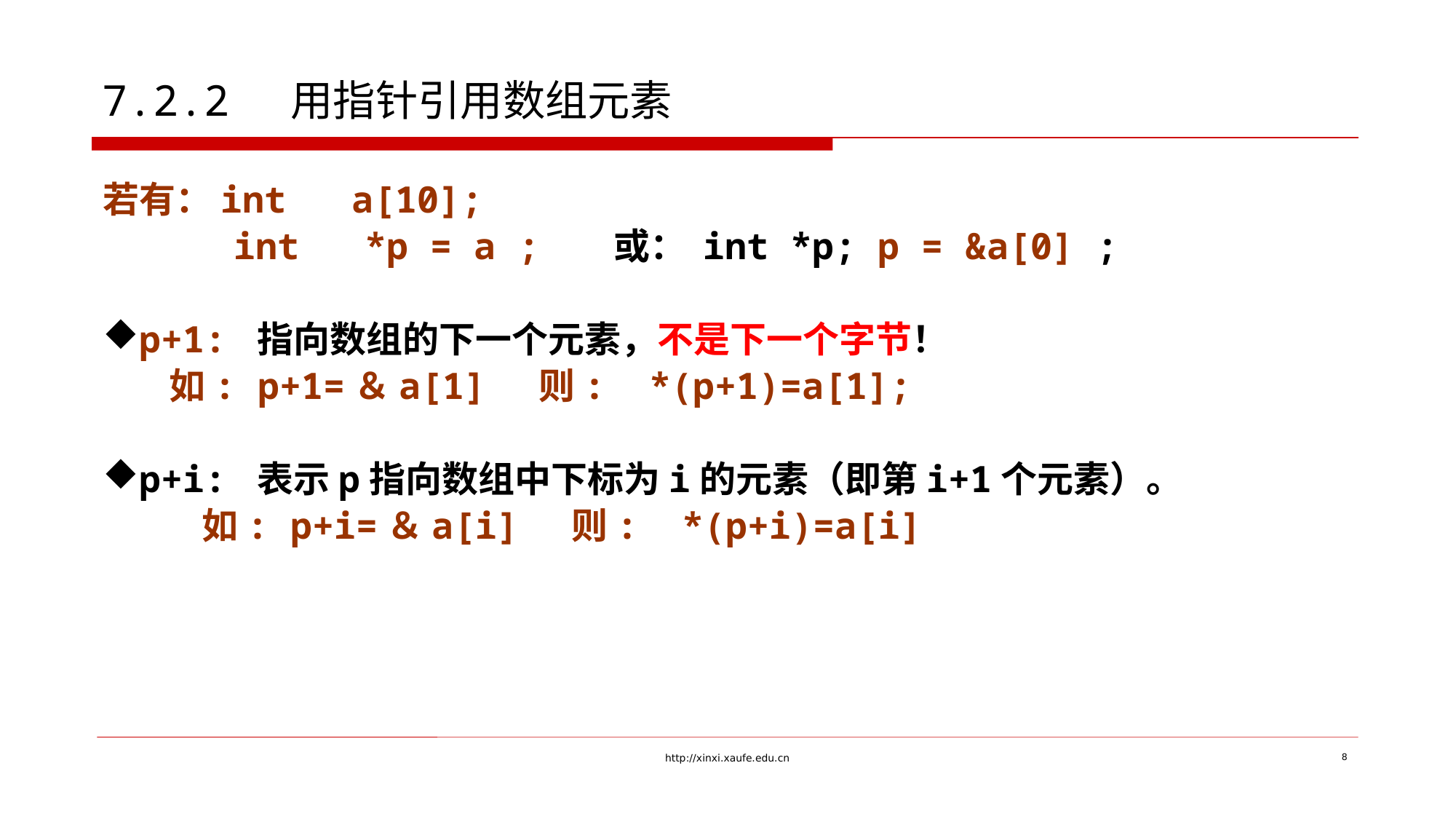

# 7.2.2  用指针引用数组元素
若有：int   a[10];
      int   *p = a ;   或： int *p; p = &a[0] ;

p+1: 指向数组的下一个元素，不是下一个字节！
       如: p+1=＆a[1]  则:  *(p+1)=a[1];

p+i: 表示p指向数组中下标为i的元素（即第i+1个元素）。
           如: p+i=＆a[i]  则:  *(p+i)=a[i]
http://xinxi.xaufe.edu.cn
8